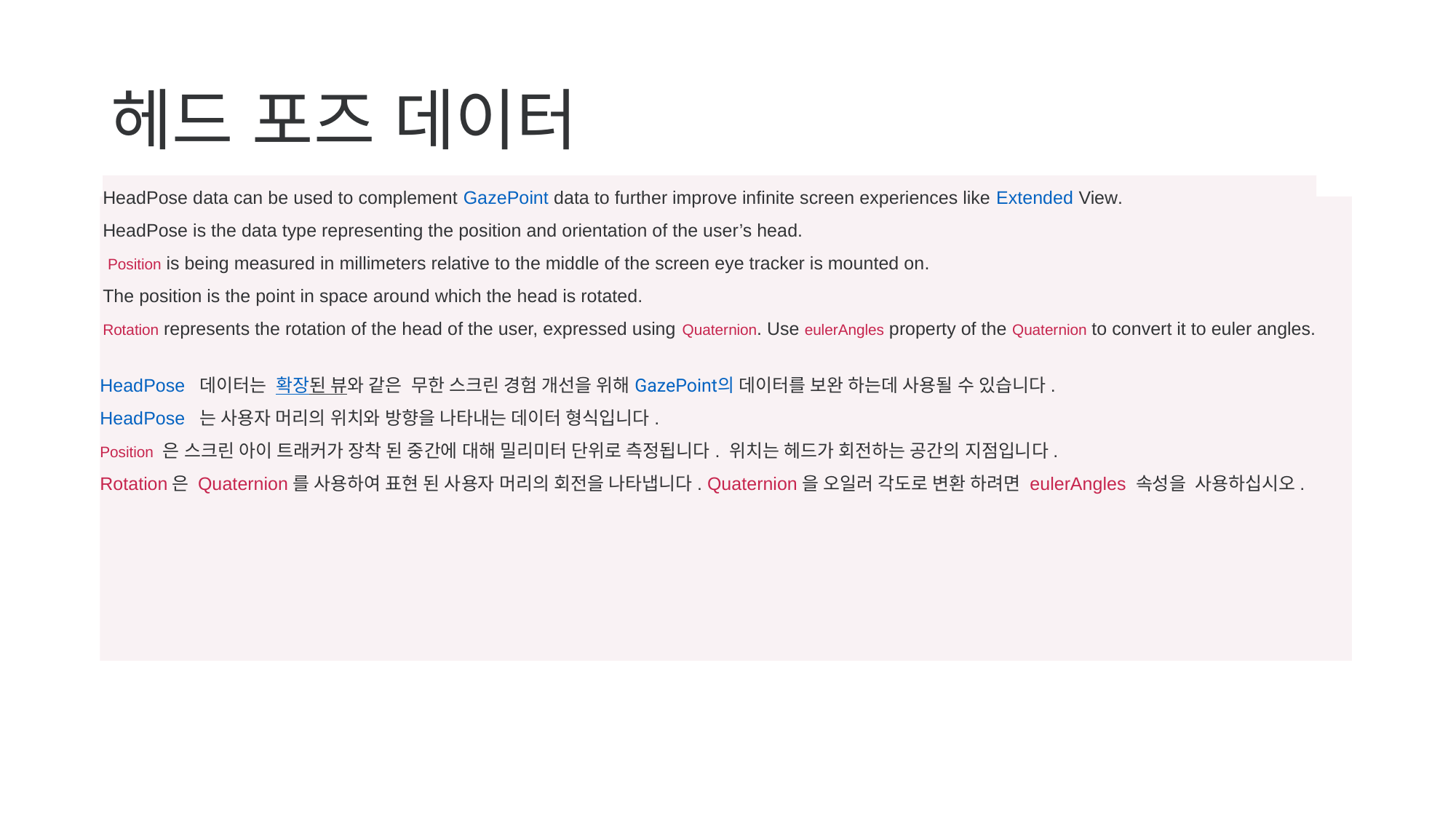

# 헤드 포즈 데이터
HeadPose data can be used to complement GazePoint data to further improve infinite screen experiences like Extended View.
HeadPose is the data type representing the position and orientation of the user’s head.
 Position is being measured in millimeters relative to the middle of the screen eye tracker is mounted on.
The position is the point in space around which the head is rotated.
Rotation represents the rotation of the head of the user, expressed using Quaternion. Use eulerAngles property of the Quaternion to convert it to euler angles.
HeadPose  데이터는  확장된 뷰와 같은  무한 스크린 경험 개선을 위해 GazePoint의 데이터를 보완 하는데 사용될 수 있습니다.
HeadPose  는 사용자 머리의 위치와 방향을 나타내는 데이터 형식입니다.
Position 은 스크린 아이 트래커가 장착 된 중간에 대해 밀리미터 단위로 측정됩니다. 위치는 헤드가 회전하는 공간의 지점입니다.
Rotation은 Quaternion를 사용하여 표현 된 사용자 머리의 회전을 나타냅니다. Quaternion을 오일러 각도로 변환 하려면 eulerAngles 속성을  사용하십시오.